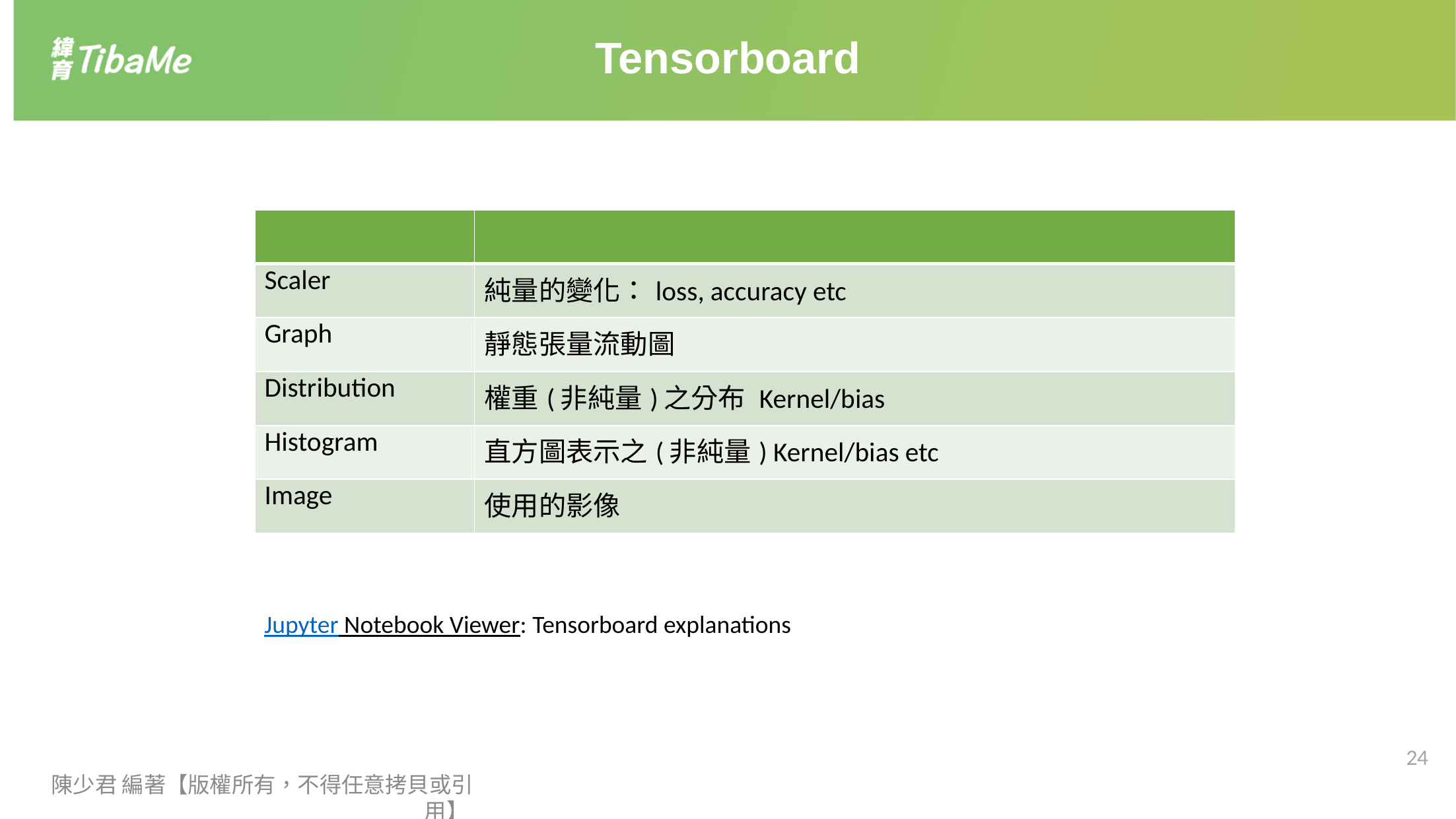

Tensorboard
|  |  |
| --- | --- |
| Scaler | 純量的變化：loss, accuracy etc |
| Graph | 靜態張量流動圖 |
| Distribution | 權重(非純量)之分布 Kernel/bias |
| Histogram | 直方圖表示之(非純量) Kernel/bias etc |
| Image | 使用的影像 |
Jupyter Notebook Viewer: Tensorboard explanations